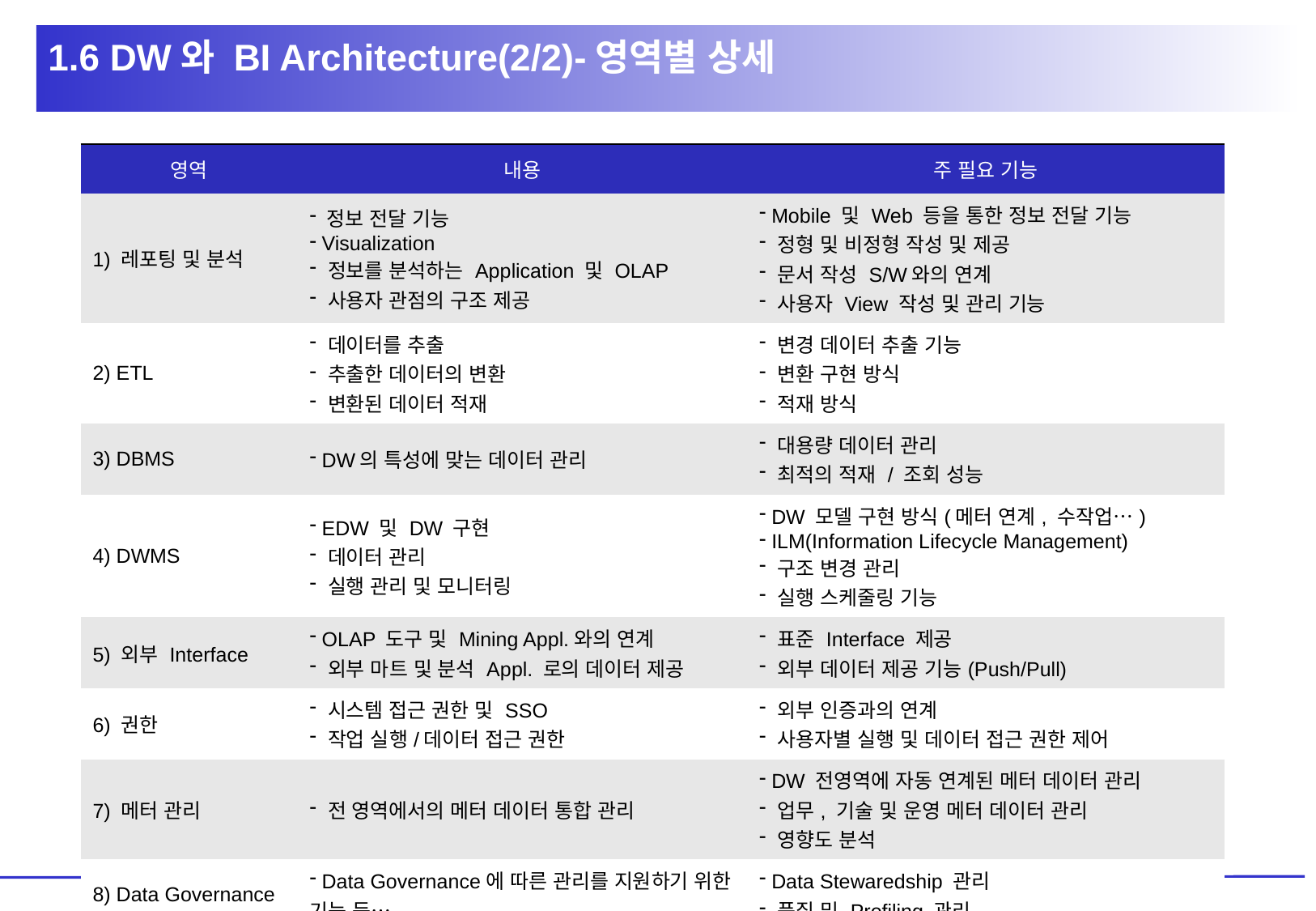

1.6 DW와 BI Architecture(2/2)-영역별 상세

| 영역 | 내용 | 주 필요 기능 |
| --- | --- | --- |
| 1) 레포팅 및 분석 | 정보 전달 기능 Visualization 정보를 분석하는 Application 및 OLAP 사용자 관점의 구조 제공 | Mobile 및 Web 등을 통한 정보 전달 기능 정형 및 비정형 작성 및 제공 문서 작성 S/W와의 연계 사용자 View 작성 및 관리 기능 |
| 2) ETL | 데이터를 추출 추출한 데이터의 변환 변환된 데이터 적재 | 변경 데이터 추출 기능 변환 구현 방식 적재 방식 |
| 3) DBMS | DW의 특성에 맞는 데이터 관리 | 대용량 데이터 관리 최적의 적재 / 조회 성능 |
| 4) DWMS | EDW 및 DW 구현 데이터 관리 실행 관리 및 모니터링 | DW 모델 구현 방식(메터 연계, 수작업…) ILM(Information Lifecycle Management) 구조 변경 관리 실행 스케줄링 기능 |
| 5) 외부 Interface | OLAP 도구 및 Mining Appl.와의 연계 외부 마트 및 분석 Appl. 로의 데이터 제공 | 표준 Interface 제공 외부 데이터 제공 기능(Push/Pull) |
| 6) 권한 | 시스템 접근 권한 및 SSO 작업 실행/데이터 접근 권한 | 외부 인증과의 연계 사용자별 실행 및 데이터 접근 권한 제어 |
| 7) 메터 관리 | 전 영역에서의 메터 데이터 통합 관리 | DW 전영역에 자동 연계된 메터 데이터 관리 업무, 기술 및 운영 메터 데이터 관리 영향도 분석 |
| 8) Data Governance | Data Governance에 따른 관리를 지원하기 위한 기능 등…. | Data Stewaredship 관리 품질 및 Profiling 관리 |